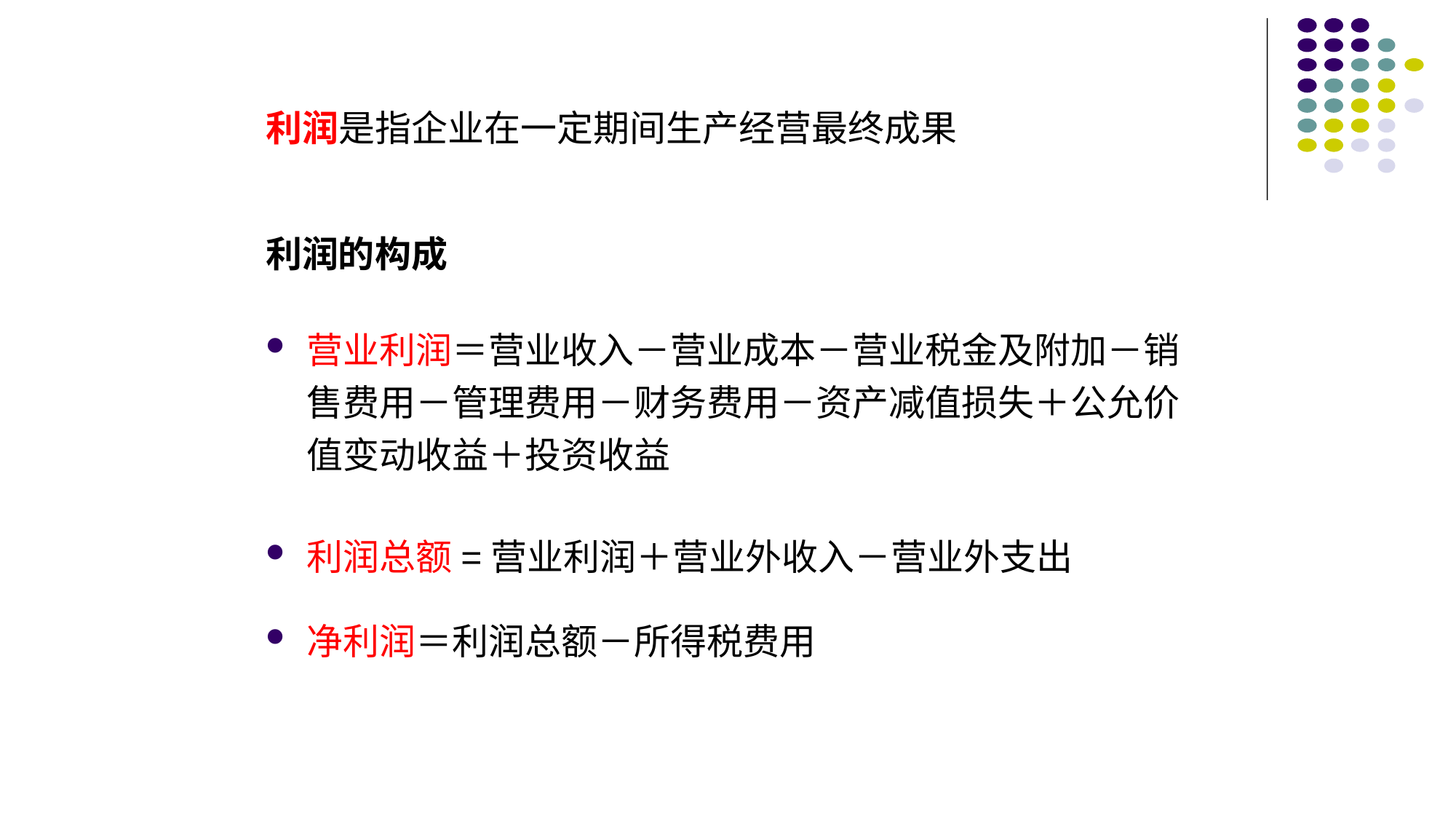

利润是指企业在一定期间生产经营最终成果
利润的构成

营业利润＝营业收入－营业成本－营业税金及附加－销售费用－管理费用－财务费用－资产减值损失＋公允价值变动收益＋投资收益

利润总额=营业利润＋营业外收入－营业外支出

净利润＝利润总额－所得税费用